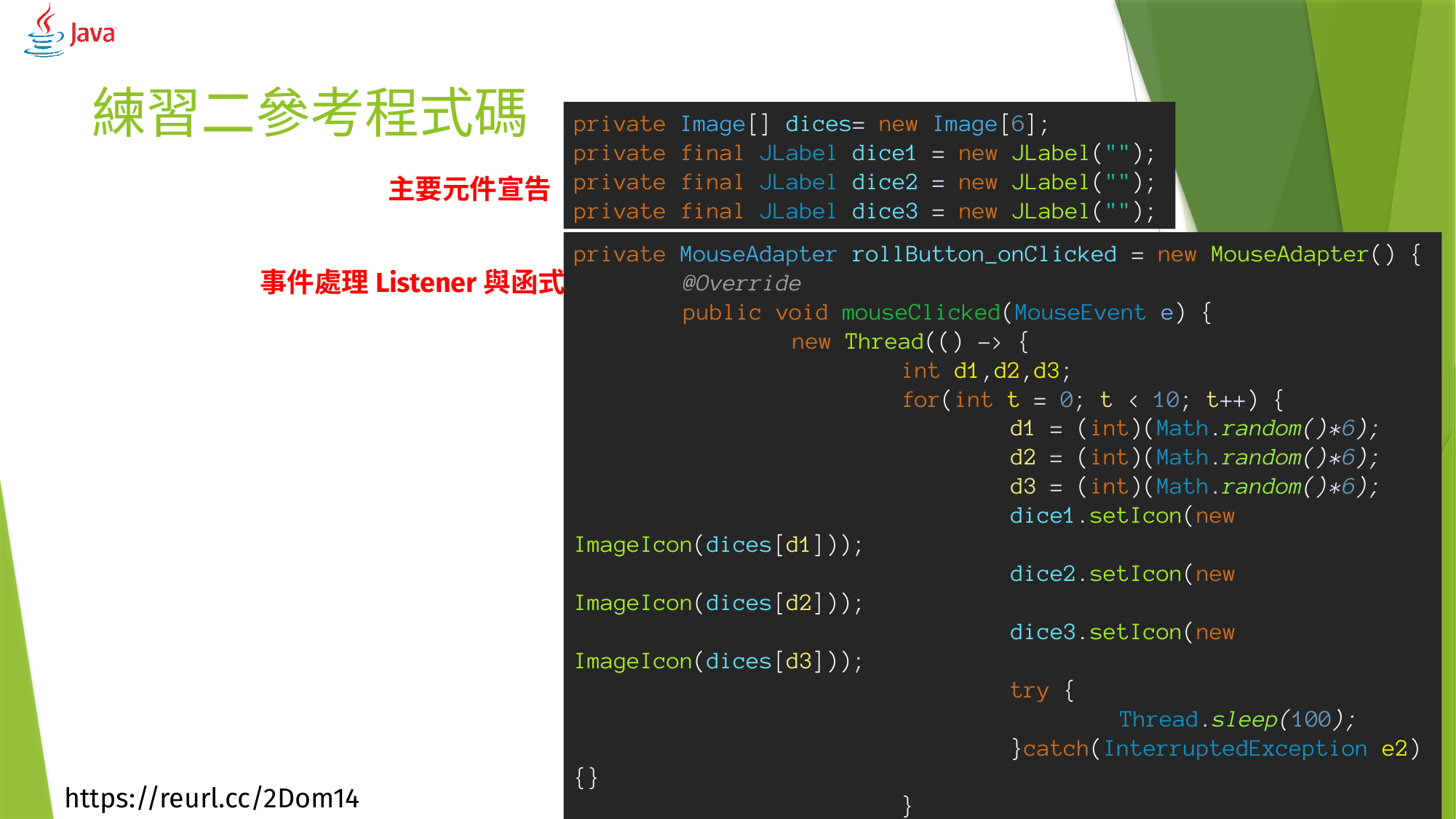

# 練習二參考程式碼
private Image[] dices= new Image[6];
private final JLabel dice1 = new JLabel("");
private final JLabel dice2 = new JLabel("");
private final JLabel dice3 = new JLabel("");
主要元件宣告
private MouseAdapter rollButton_onClicked = new MouseAdapter() {
	@Override
	public void mouseClicked(MouseEvent e) {
		new Thread(() -> {
			int d1,d2,d3;
			for(int t = 0; t < 10; t++) {
				d1 = (int)(Math.random()*6);
				d2 = (int)(Math.random()*6);
				d3 = (int)(Math.random()*6);
				dice1.setIcon(new ImageIcon(dices[d1]));
				dice2.setIcon(new ImageIcon(dices[d2]));
				dice3.setIcon(new ImageIcon(dices[d3]));
				try {
					Thread.sleep(100);
				}catch(InterruptedException e2){}
			}
		}).start();
	}
};
事件處理Listener與函式